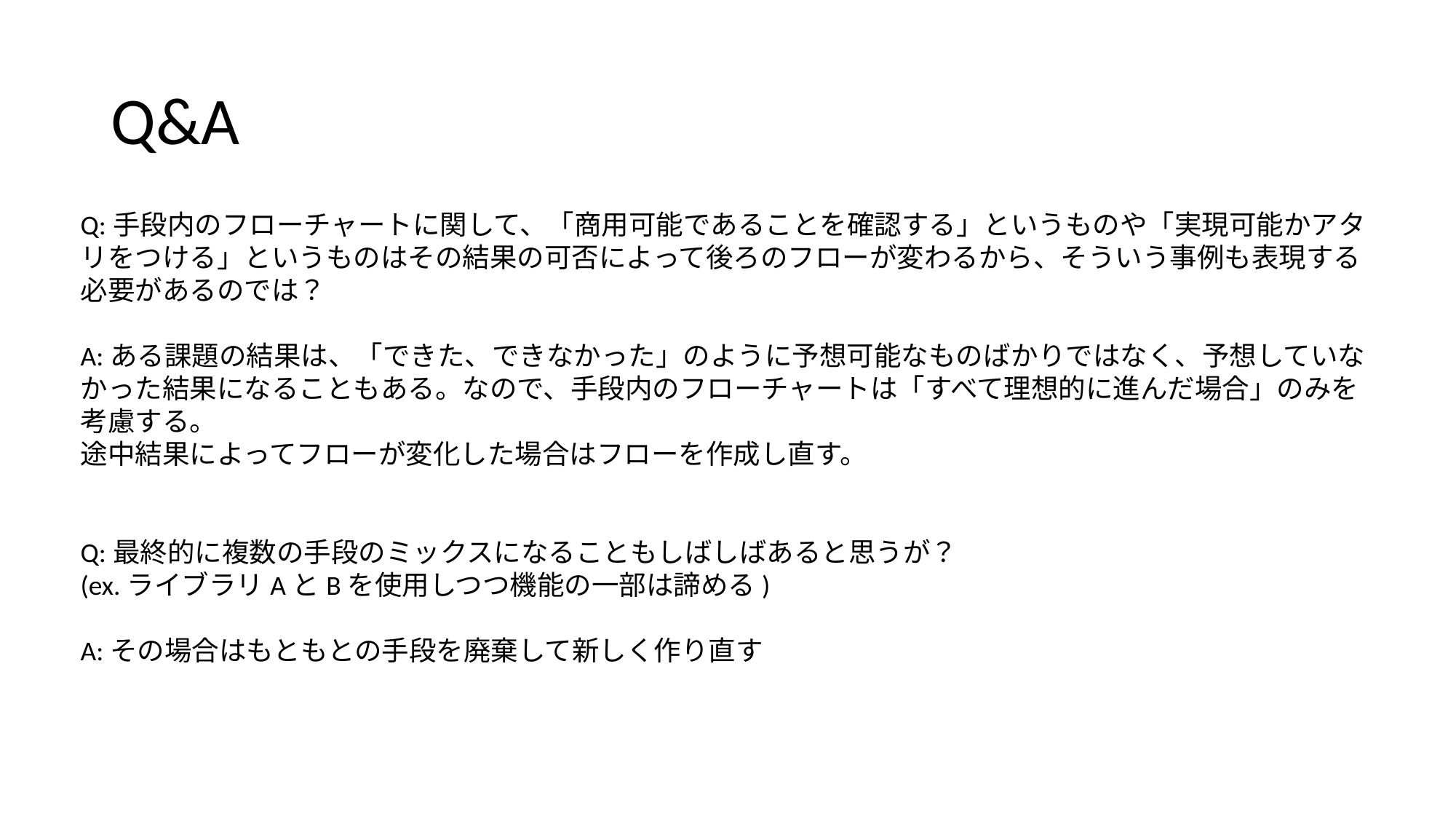

# Q&A
Q:手段内のフローチャートに関して、「商用可能であることを確認する」というものや「実現可能かアタリをつける」というものはその結果の可否によって後ろのフローが変わるから、そういう事例も表現する必要があるのでは？

A:ある課題の結果は、「できた、できなかった」のように予想可能なものばかりではなく、予想していなかった結果になることもある。なので、手段内のフローチャートは「すべて理想的に進んだ場合」のみを考慮する。
途中結果によってフローが変化した場合はフローを作成し直す。

Q:最終的に複数の手段のミックスになることもしばしばあると思うが？
(ex.ライブラリAとBを使用しつつ機能の一部は諦める)

A:その場合はもともとの手段を廃棄して新しく作り直す